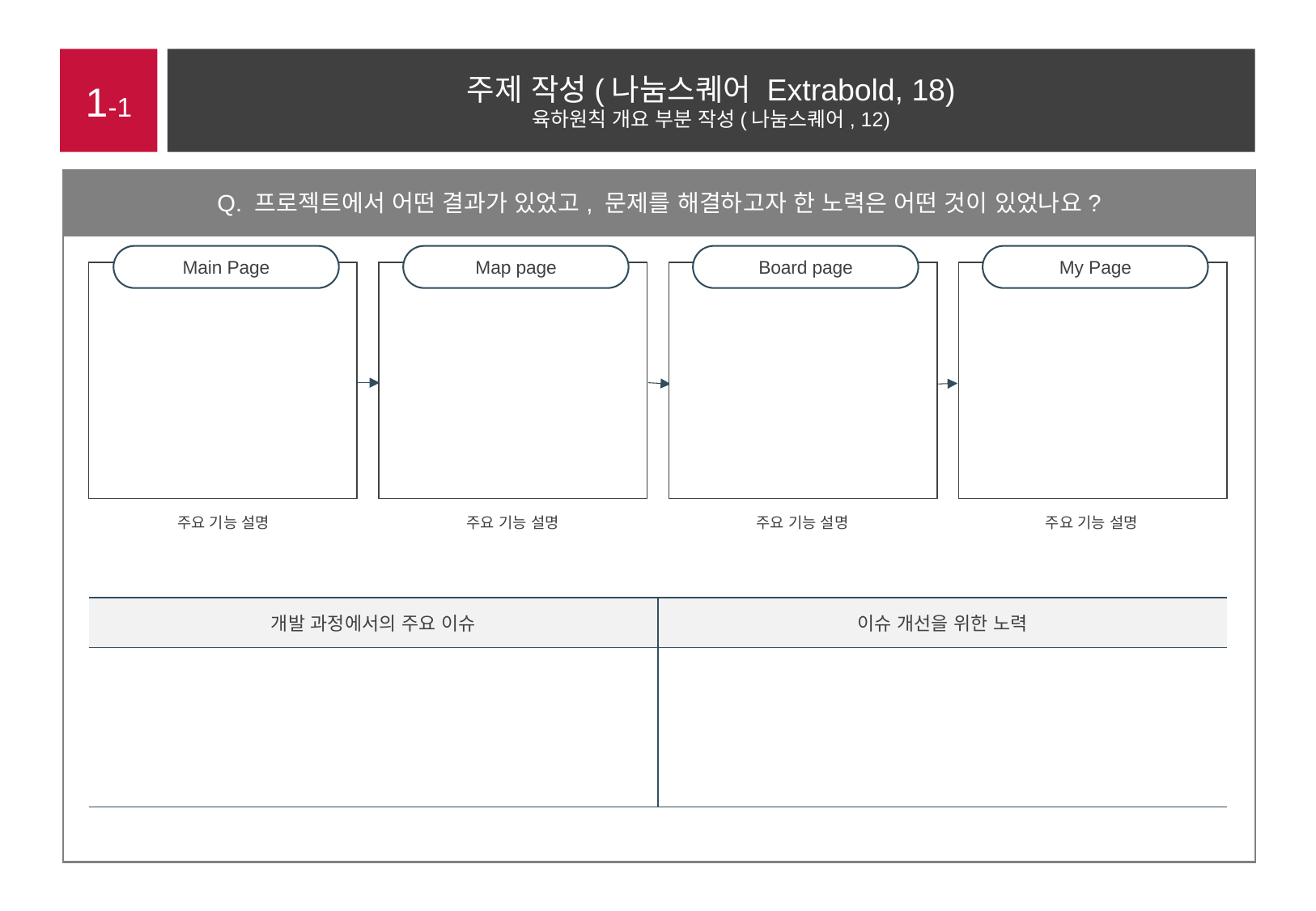

1-1
주제 작성(나눔스퀘어 Extrabold, 18)
육하원칙 개요 부분 작성(나눔스퀘어, 12)
Q. 프로젝트에서 어떤 결과가 있었고, 문제를 해결하고자 한 노력은 어떤 것이 있었나요?

Main Page
Map page
Board page
My Page

주요 기능 설명
주요 기능 설명
주요 기능 설명
주요 기능 설명
| 개발 과정에서의 주요 이슈 | 이슈 개선을 위한 노력 |
| --- | --- |
|  |  |